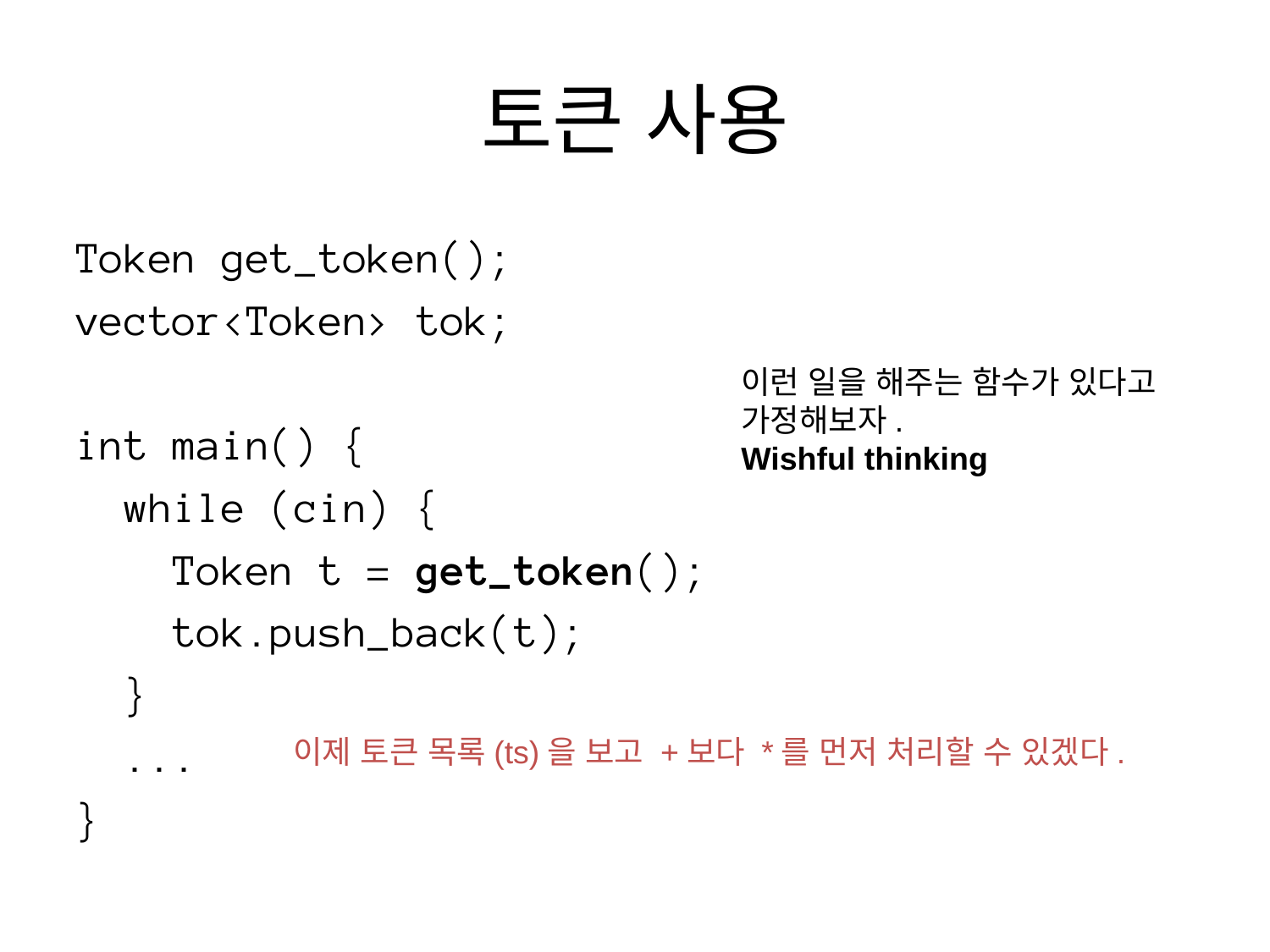

# 토큰 사용
Token get_token();
vector<Token> tok;

int main() {
  while (cin) {
    Token t = get_token();
    tok.push_back(t);
  }
  ...
}
이런 일을 해주는 함수가 있다고
가정해보자.
Wishful thinking
이제 토큰 목록(ts)을 보고 +보다 *를 먼저 처리할 수 있겠다.